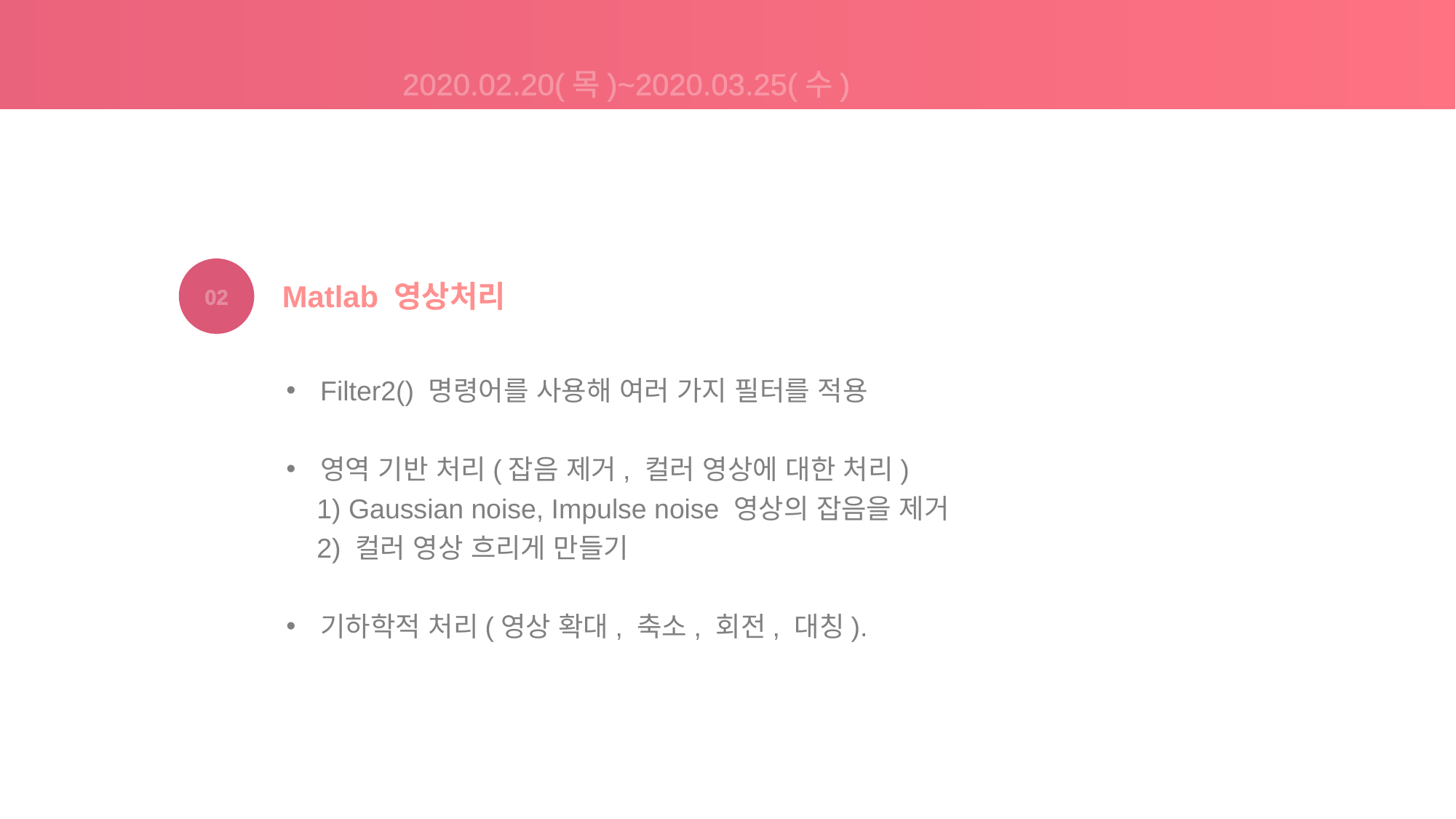

2020.02.20(목)~2020.03.25(수)
02
Matlab 영상처리
Filter2() 명령어를 사용해 여러 가지 필터를 적용

영역 기반 처리(잡음 제거, 컬러 영상에 대한 처리)
    1) Gaussian noise, Impulse noise 영상의 잡음을 제거
    2) 컬러 영상 흐리게 만들기

기하학적 처리(영상 확대, 축소, 회전, 대칭).